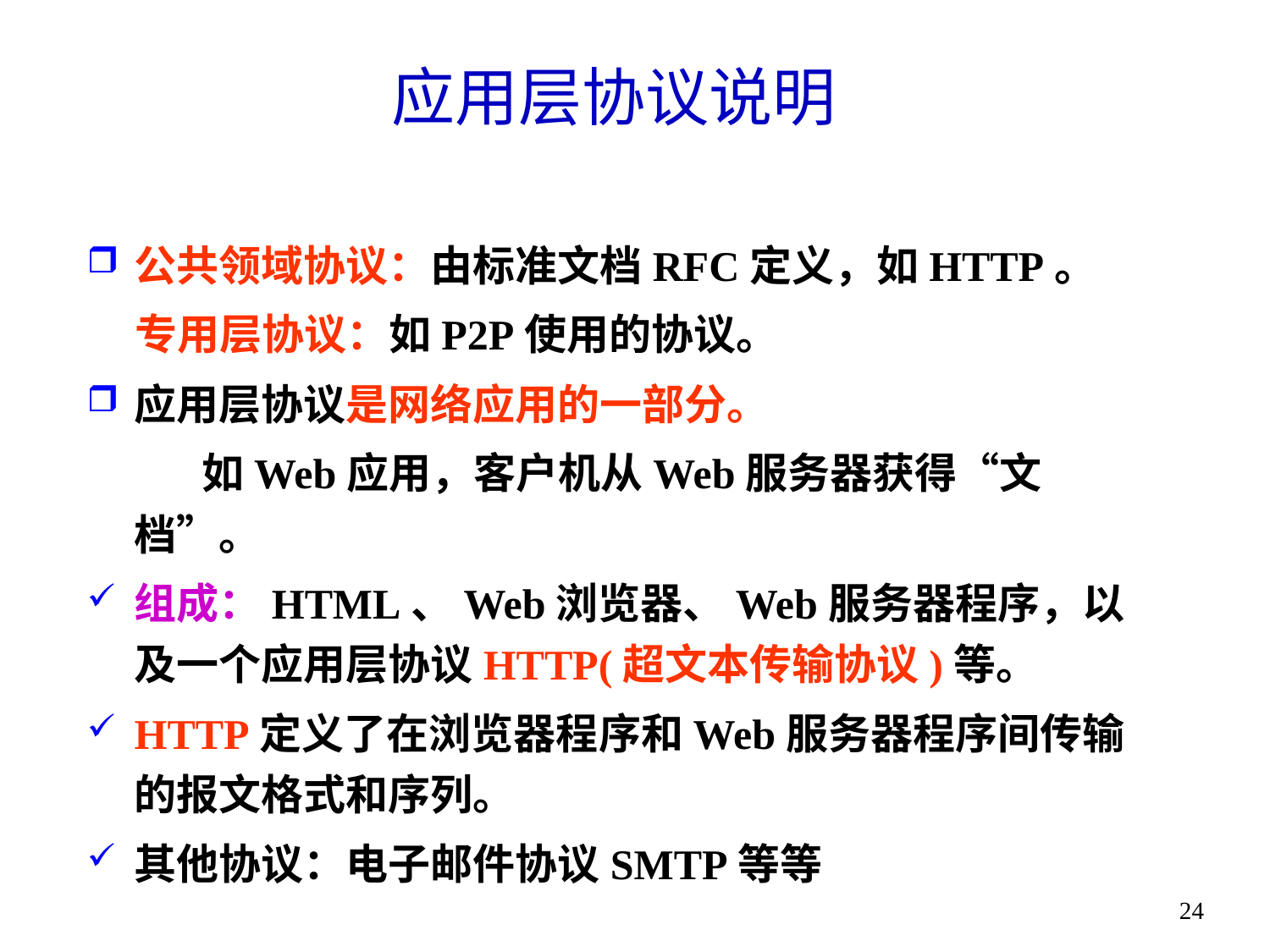

# 应用层协议说明
公共领域协议：由标准文档RFC定义，如HTTP。
    专用层协议：如P2P使用的协议。
应用层协议是网络应用的一部分。
           如Web应用，客户机从Web服务器获得“文档”。
组成：HTML、Web浏览器、Web服务器程序，以及一个应用层协议HTTP(超文本传输协议)等。
HTTP定义了在浏览器程序和Web服务器程序间传输的报文格式和序列。
其他协议：电子邮件协议SMTP等等
24